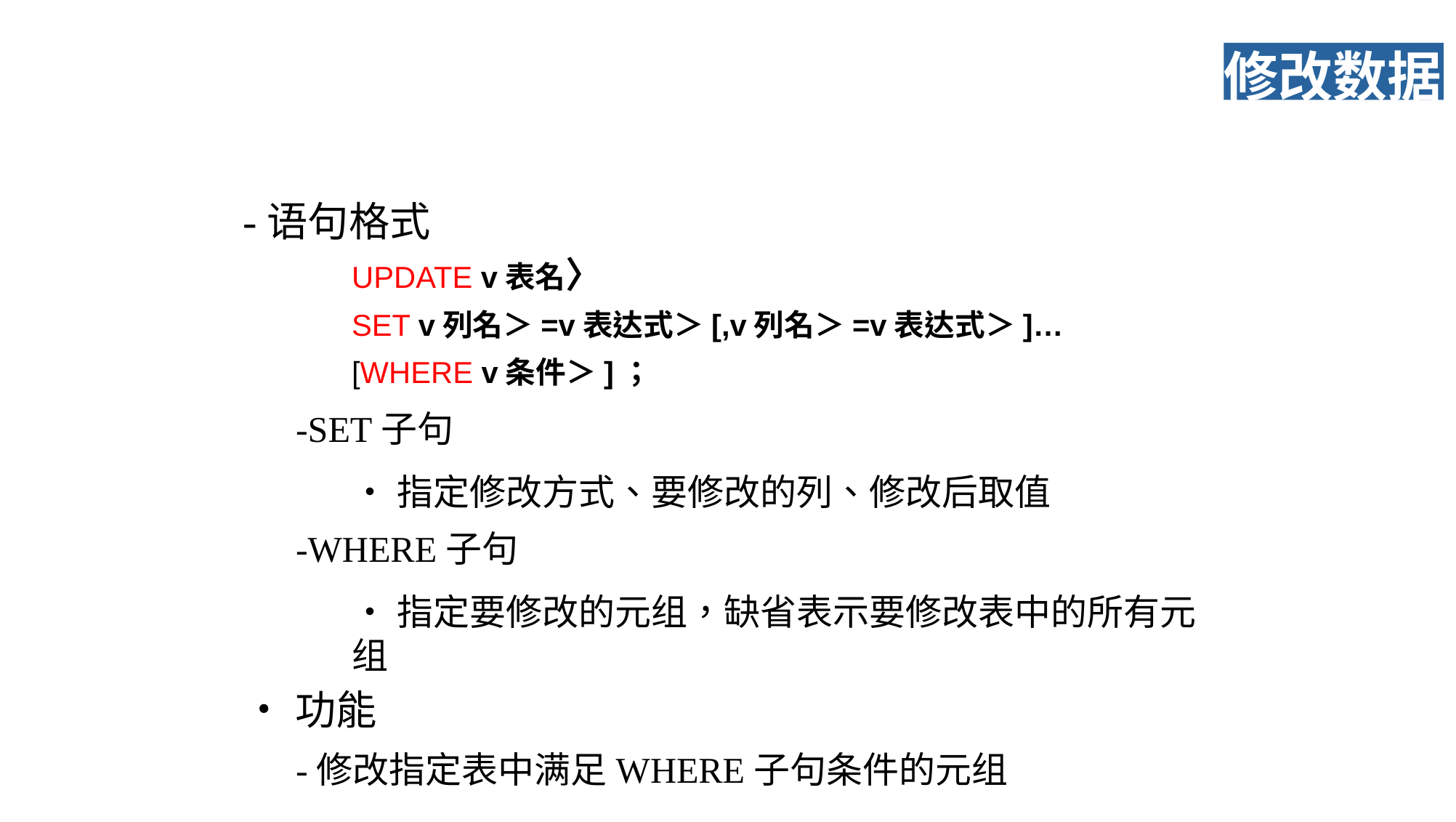

修改数据
-语句格式
UPDATE v表名〉
SET v列名＞=v表达式＞[,v列名＞=v表达式＞]…
[WHERE v条件＞]；
-SET子句
•指定修改方式、要修改的列、修改后取值
-WHERE子句
•指定要修改的元组，缺省表示要修改表中的所有元组
•功能
-修改指定表中满足WHERE子句条件的元组